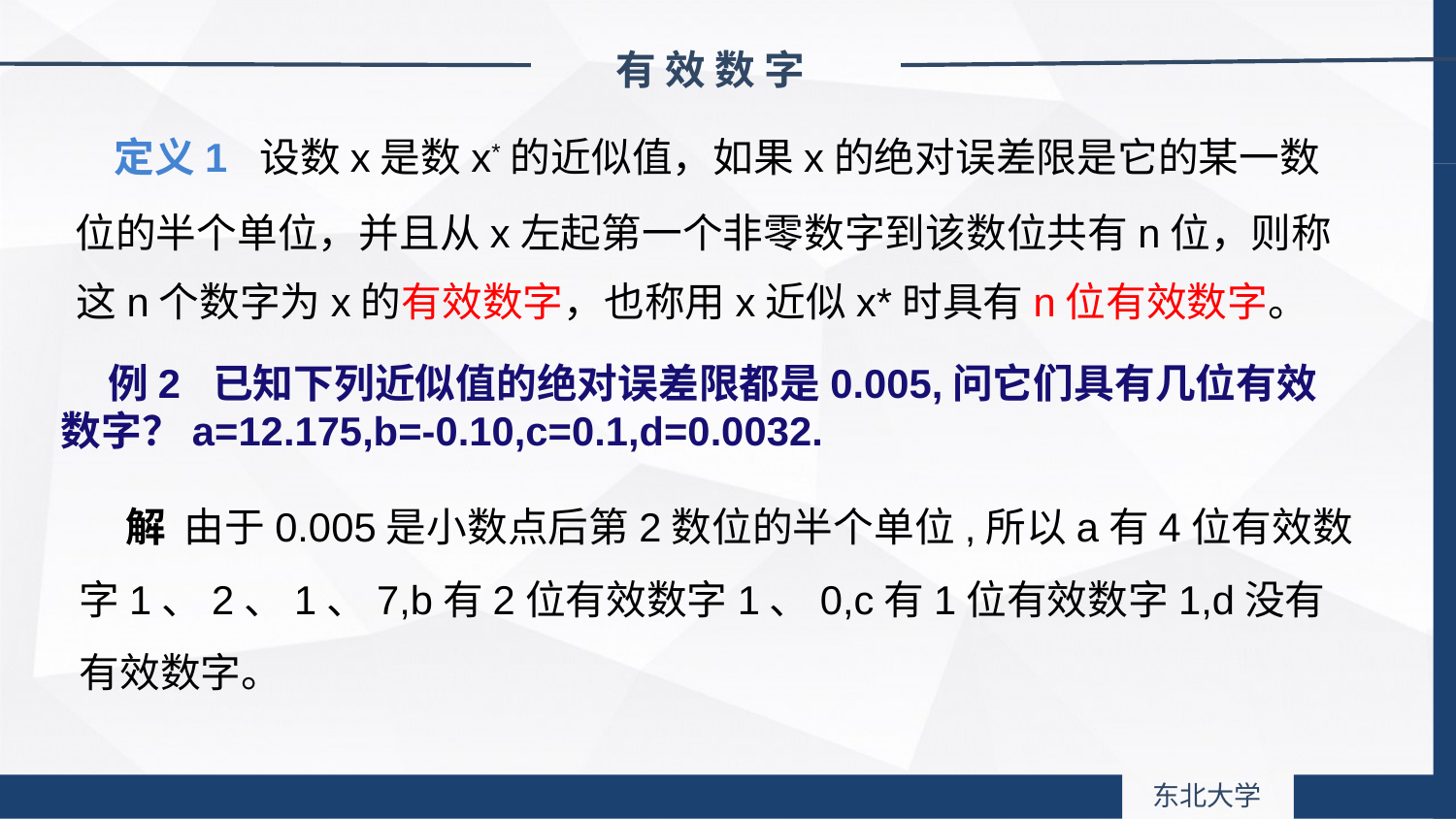

有 效 数 字
       定义1  设数x是数x*的近似值，如果x的绝对误差限是它的某一数
位的半个单位，并且从x左起第一个非零数字到该数位共有n位，则称
这n个数字为x的有效数字，也称用x近似x*时具有n位有效数字。
       例2  已知下列近似值的绝对误差限都是0.005,问它们具有几位有效数字？a=12.175,b=-0.10,c=0.1,d=0.0032.
    解  由于0.005是小数点后第2数位的半个单位,所以a有4位有效数字1、2、1、7,b有2位有效数字1、0,c有1位有效数字1,d没有有效数字。